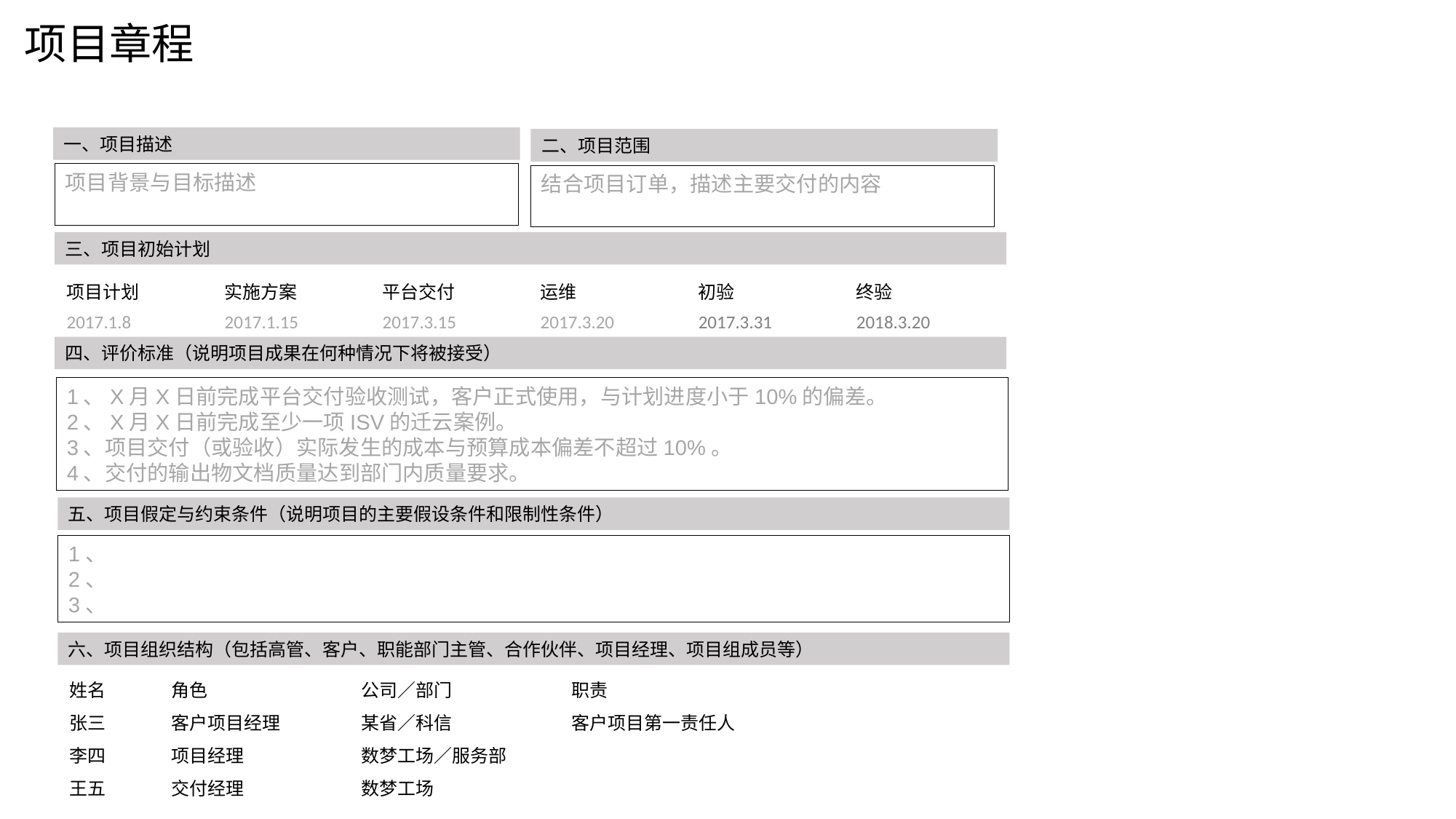

项目章程
一、项目描述
二、项目范围
项目背景与目标描述

结合项目订单，描述主要交付的内容

三、项目初始计划
| 项目计划 | 实施方案 | 平台交付 | 运维 | 初验 | 终验 |
| --- | --- | --- | --- | --- | --- |
| 2017.1.8 | 2017.1.15 | 2017.3.15 | 2017.3.20 | 2017.3.31 | 2018.3.20 |
四、评价标准（说明项目成果在何种情况下将被接受）
1、X月X日前完成平台交付验收测试，客户正式使用，与计划进度小于10%的偏差。
2、X月X日前完成至少一项ISV的迁云案例。
3、项目交付（或验收）实际发生的成本与预算成本偏差不超过10%。
4、交付的输出物文档质量达到部门内质量要求。
五、项目假定与约束条件（说明项目的主要假设条件和限制性条件）
1、
2、
3、
六、项目组织结构（包括高管、客户、职能部门主管、合作伙伴、项目经理、项目组成员等）
| 姓名 | 角色 | 公司／部门 | 职责 |
| --- | --- | --- | --- |
| 张三 | 客户项目经理 | 某省／科信 | 客户项目第一责任人 |
| 李四 | 项目经理 | 数梦工场／服务部 |  |
| 王五 | 交付经理 | 数梦工场 |  |